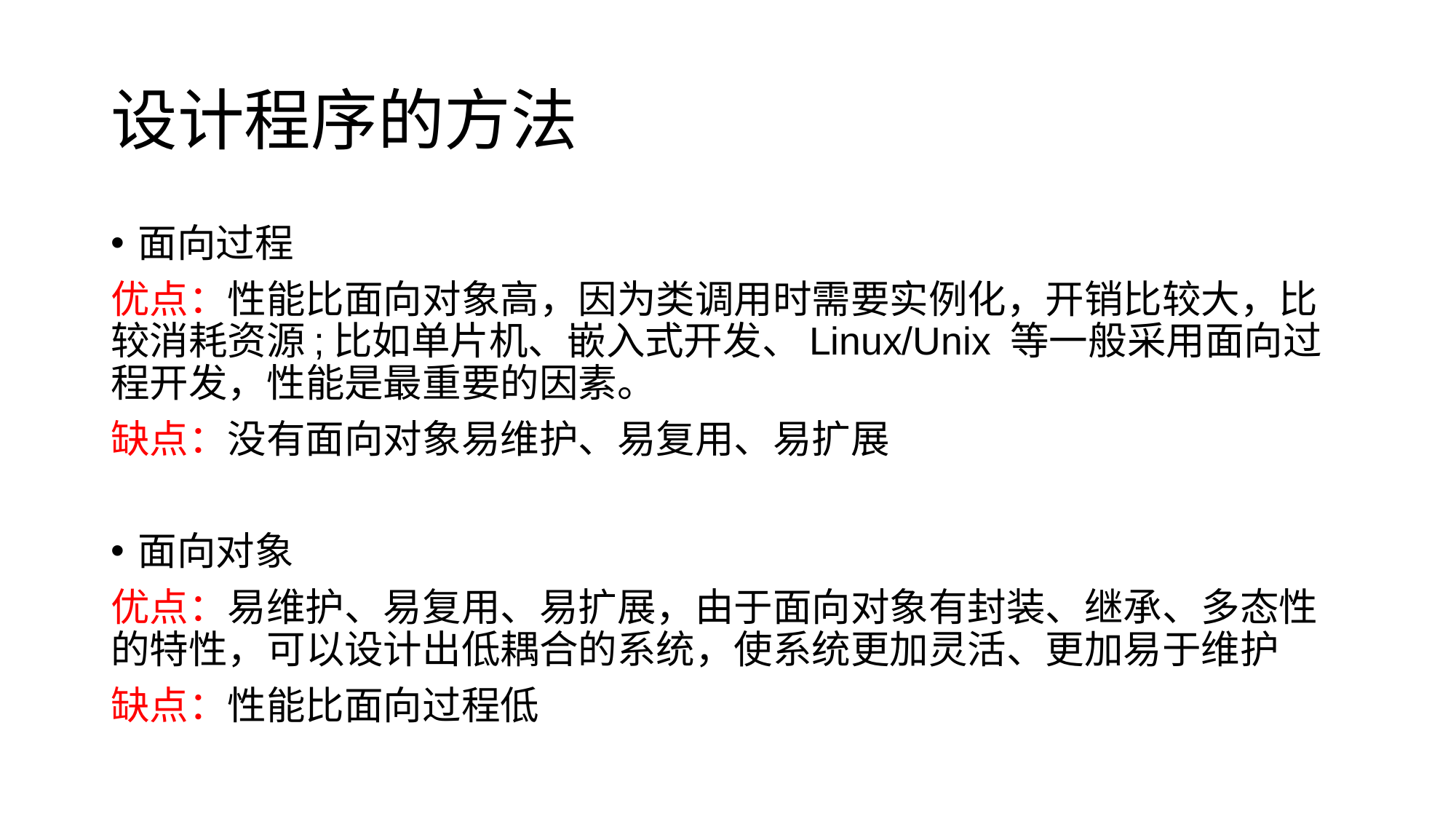

# 设计程序的方法
面向过程
优点：性能比面向对象高，因为类调用时需要实例化，开销比较大，比较消耗资源;比如单片机、嵌入式开发、Linux/Unix 等一般采用面向过程开发，性能是最重要的因素。
缺点：没有面向对象易维护、易复用、易扩展

面向对象
优点：易维护、易复用、易扩展，由于面向对象有封装、继承、多态性的特性，可以设计出低耦合的系统，使系统更加灵活、更加易于维护
缺点：性能比面向过程低